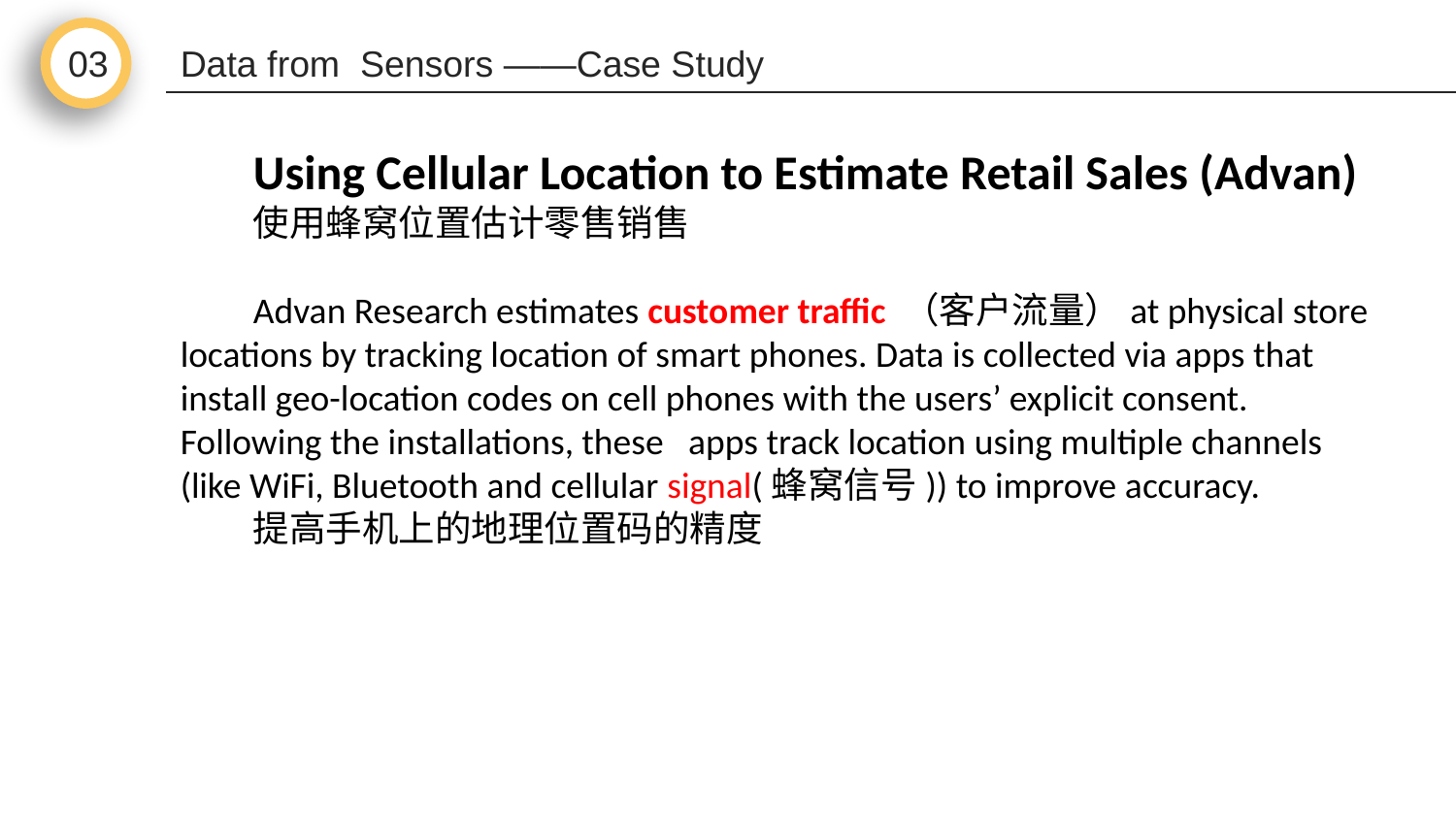

03
Data from  Sensors ——Case Study
Using Cellular Location to Estimate Retail Sales (Advan)
使用蜂窝位置估计零售销售

Advan Research estimates customer traffic （客户流量）at physical store locations by tracking location of smart phones. Data is collected via apps that install geo-location codes on cell phones with the users’ explicit consent. Following the installations, these   apps track location using multiple channels (like WiFi, Bluetooth and cellular signal(蜂窝信号)) to improve accuracy.
提高手机上的地理位置码的精度